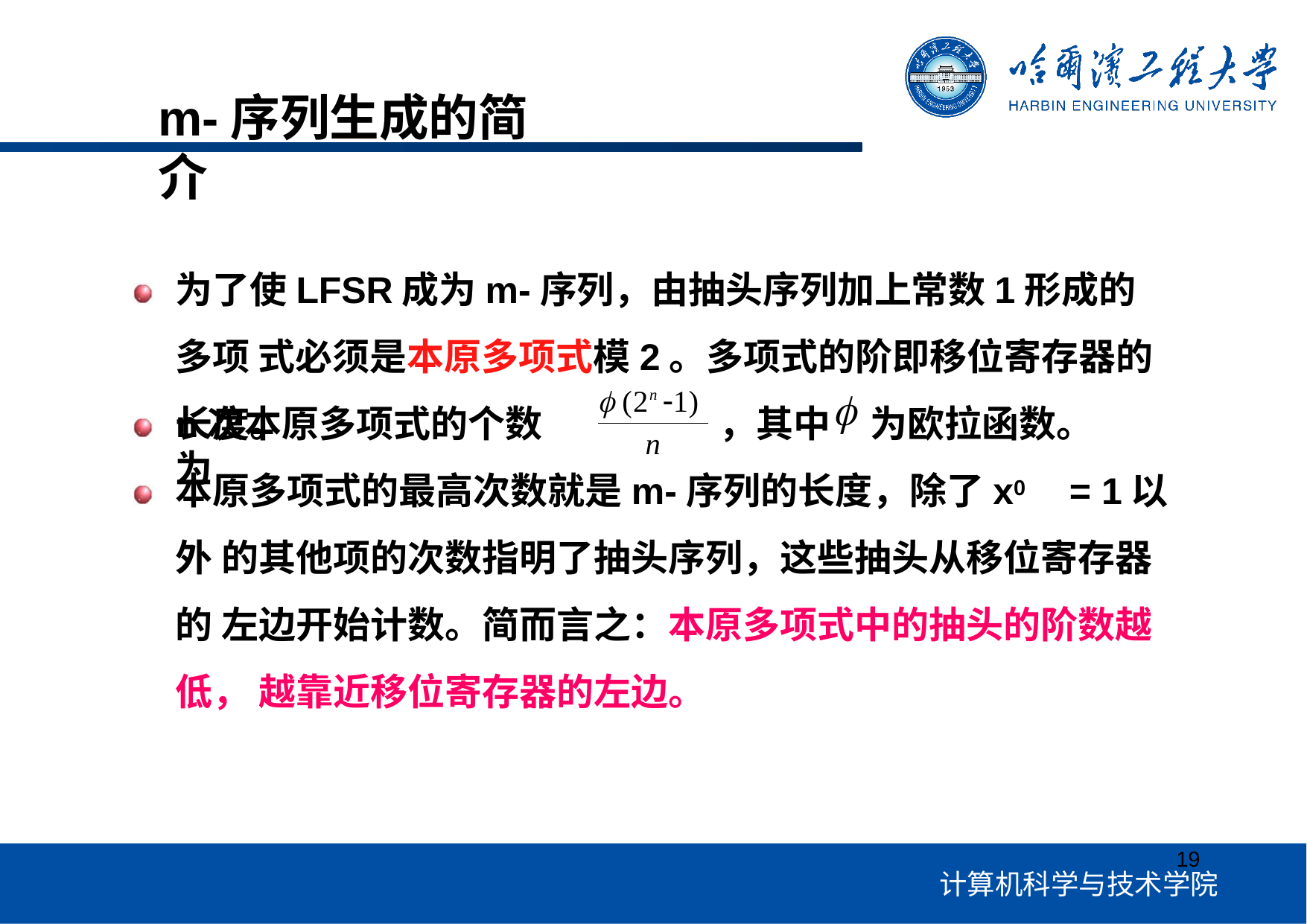

# m-序列生成的简介
为了使LFSR成为m-序列，由抽头序列加上常数1形成的多项 式必须是本原多项式模2。多项式的阶即移位寄存器的长度。

φ (2n −1)
φ
n次本原多项式的个数为
，其中	为欧拉函数。

n

本原多项式的最高次数就是m-序列的长度，除了x0	= 1以外 的其他项的次数指明了抽头序列，这些抽头从移位寄存器的 左边开始计数。简而言之：本原多项式中的抽头的阶数越低， 越靠近移位寄存器的左边。

19